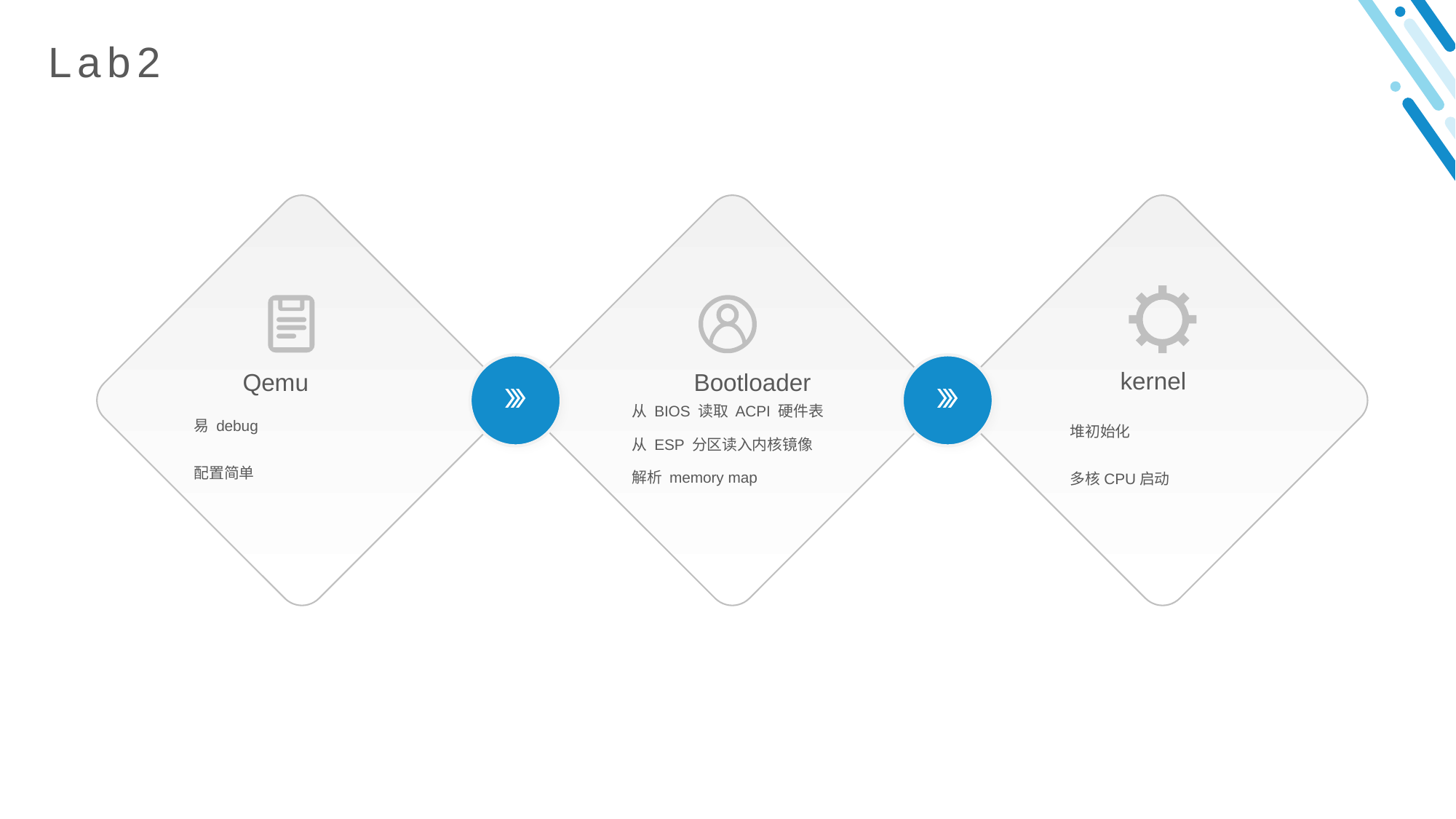

Lab2

kernel
堆初始化
多核CPU启动
Qemu
易 debug
配置简单
Bootloader
从 BIOS 读取 ACPI 硬件表
从 ESP 分区读入内核镜像
解析 memory map